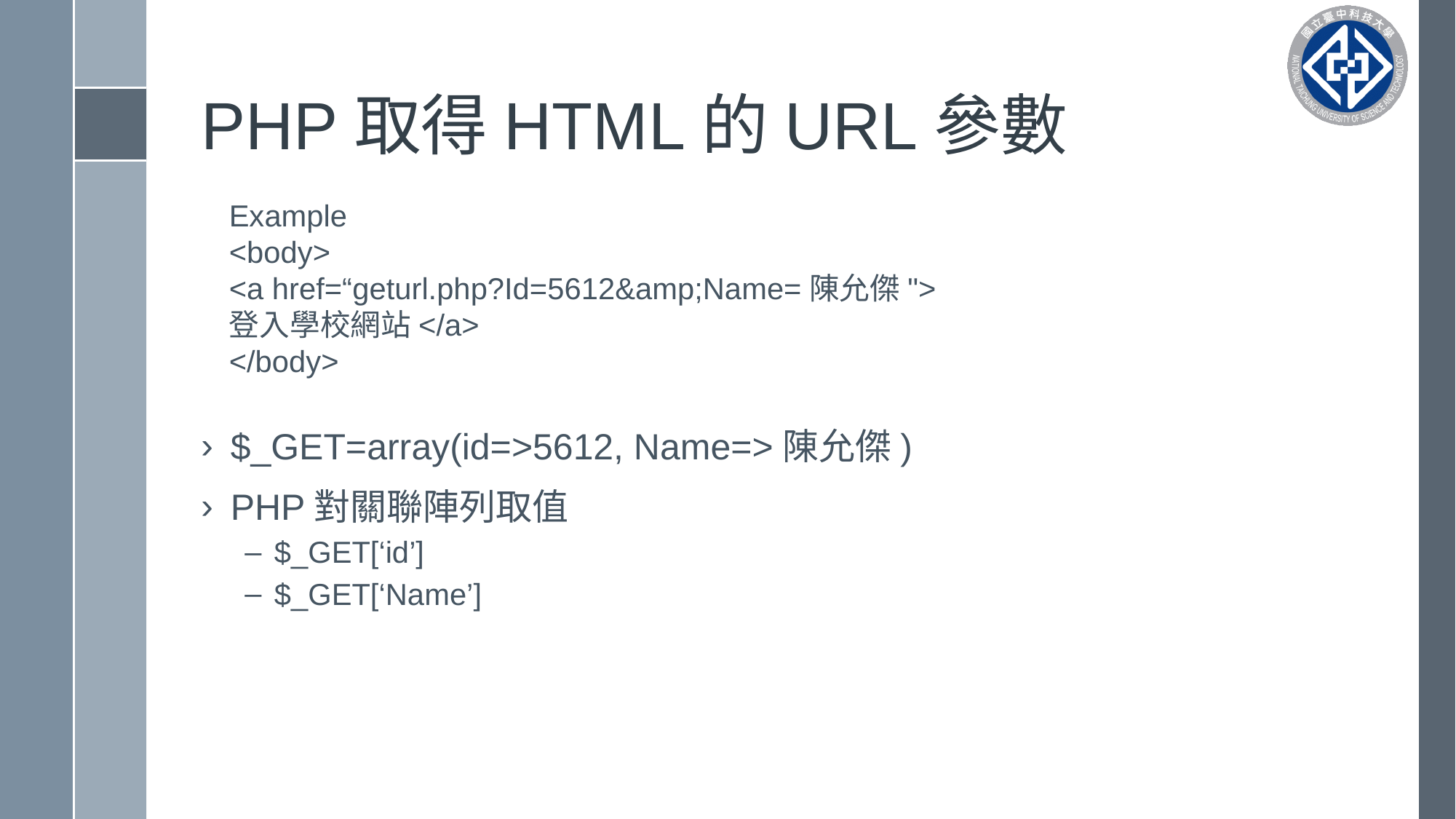

# PHP取得HTML的URL參數
Example
<body>
<a href=“geturl.php?Id=5612&amp;Name=陳允傑">
登入學校網站</a>
</body>
$_GET=array(id=>5612, Name=>陳允傑)
PHP對關聯陣列取值
$_GET[‘id’]
$_GET[‘Name’]